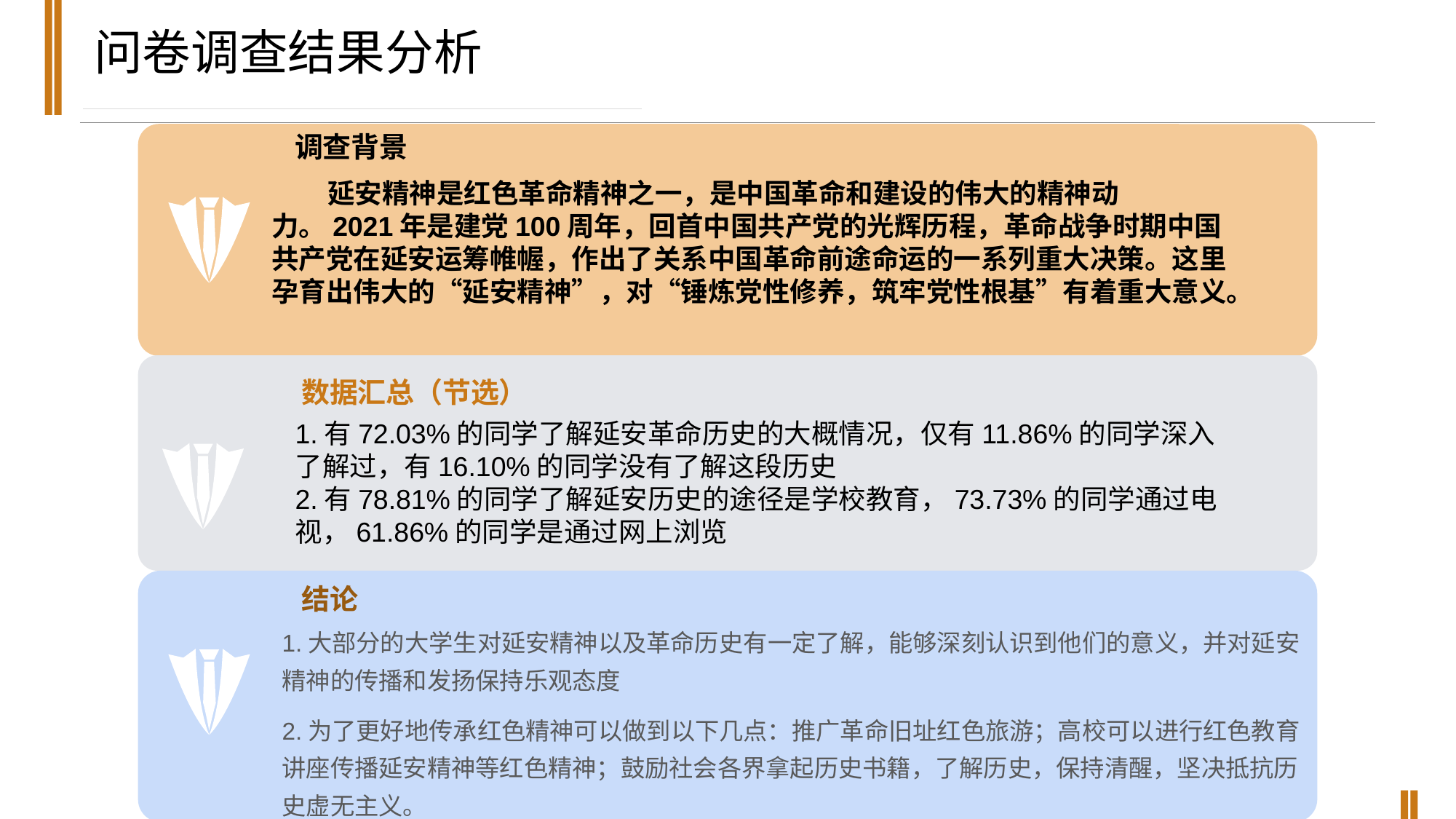

问卷调查结果分析

调查背景
        延安精神是红色革命精神之一，是中国革命和建设的伟大的精神动力。2021年是建党100周年，回首中国共产党的光辉历程，革命战争时期中国共产党在延安运筹帷幄，作出了关系中国革命前途命运的一系列重大决策。这里孕育出伟大的“延安精神”，对“锤炼党性修养，筑牢党性根基”有着重大意义。

数据汇总（节选）
1.有72.03%的同学了解延安革命历史的大概情况，仅有11.86%的同学深入了解过，有16.10%的同学没有了解这段历史
2.有78.81%的同学了解延安历史的途径是学校教育，73.73%的同学通过电视，61.86%的同学是通过网上浏览

结论
1.大部分的大学生对延安精神以及革命历史有一定了解，能够深刻认识到他们的意义，并对延安精神的传播和发扬保持乐观态度
2.为了更好地传承红色精神可以做到以下几点：推广革命旧址红色旅游；高校可以进行红色教育讲座传播延安精神等红色精神；鼓励社会各界拿起历史书籍，了解历史，保持清醒，坚决抵抗历史虚无主义。